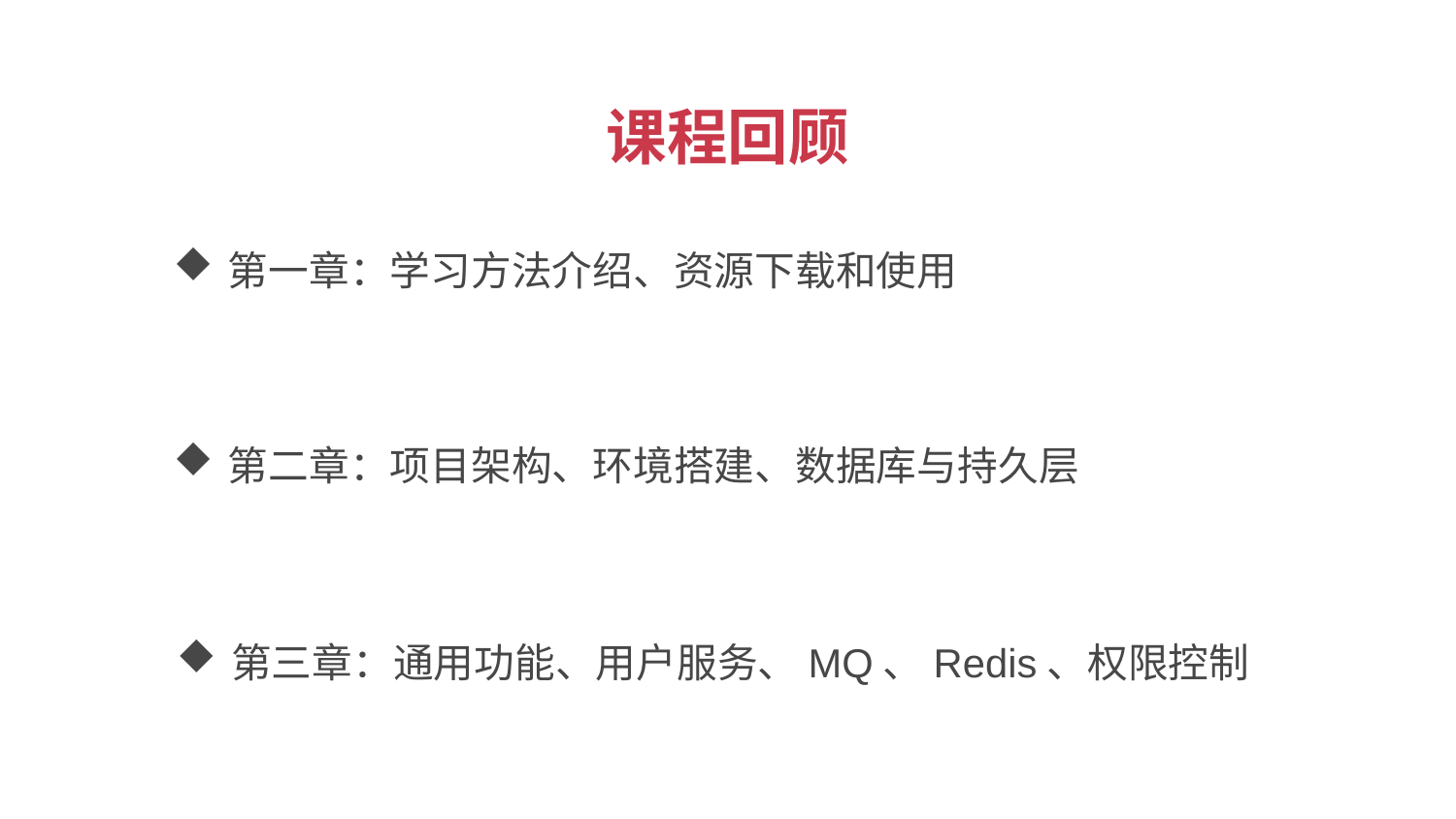

课程回顾
第一章：学习方法介绍、资源下载和使用
第二章：项目架构、环境搭建、数据库与持久层
第三章：通用功能、用户服务、MQ、Redis、权限控制